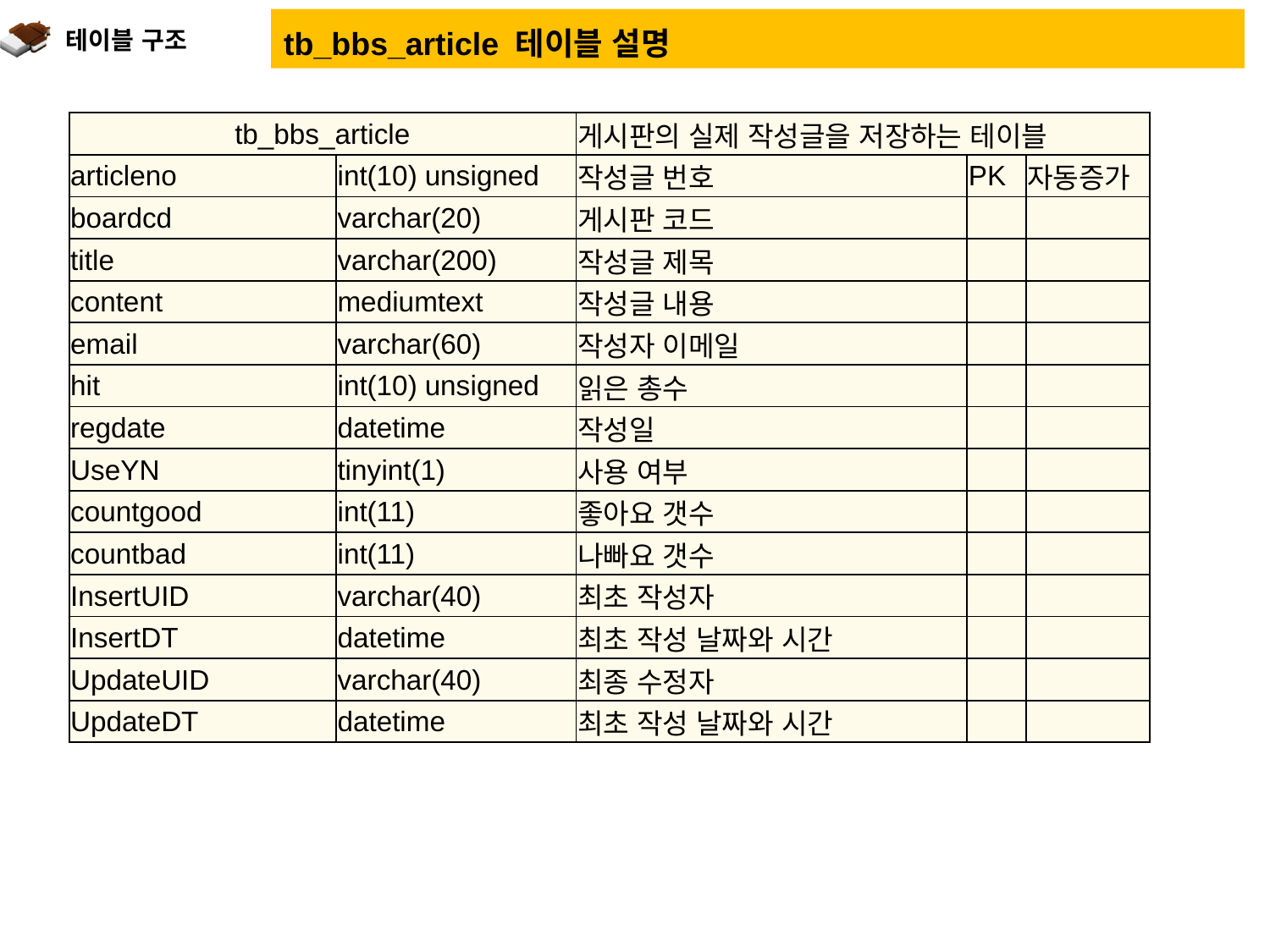

테이블 구조
# tb_bbs_article 테이블 설명

| tb\_bbs\_article |  | 게시판의 실제 작성글을 저장하는 테이블 |  |  |
| --- | --- | --- | --- | --- |
| articleno | int(10) unsigned | 작성글 번호 | PK | 자동증가 |
| boardcd | varchar(20) | 게시판 코드 |  |  |
| title | varchar(200) | 작성글 제목 |  |  |
| content | mediumtext | 작성글 내용 |  |  |
| email | varchar(60) | 작성자 이메일 |  |  |
| hit | int(10) unsigned | 읽은 총수 |  |  |
| regdate | datetime | 작성일 |  |  |
| UseYN | tinyint(1) | 사용 여부 |  |  |
| countgood | int(11) | 좋아요 갯수 |  |  |
| countbad | int(11) | 나빠요 갯수 |  |  |
| InsertUID | varchar(40) | 최초 작성자 |  |  |
| InsertDT | datetime | 최초 작성 날짜와 시간 |  |  |
| UpdateUID | varchar(40) | 최종 수정자 |  |  |
| UpdateDT | datetime | 최초 작성 날짜와 시간 |  |  |